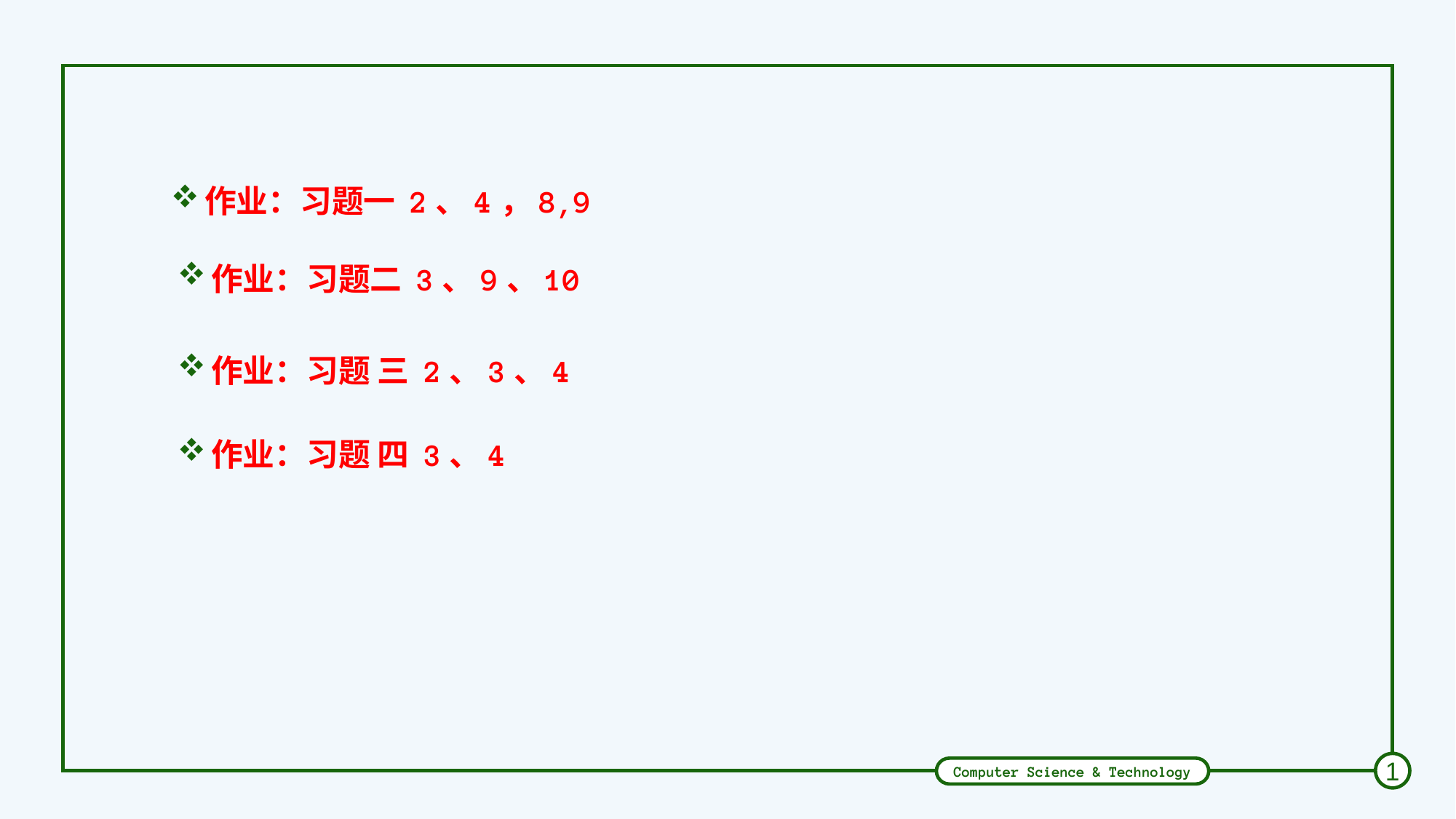

作业：习题一 2、4，8,9
作业：习题二 3、9、10
作业：习题 三 2、3、4
作业：习题 四 3、4